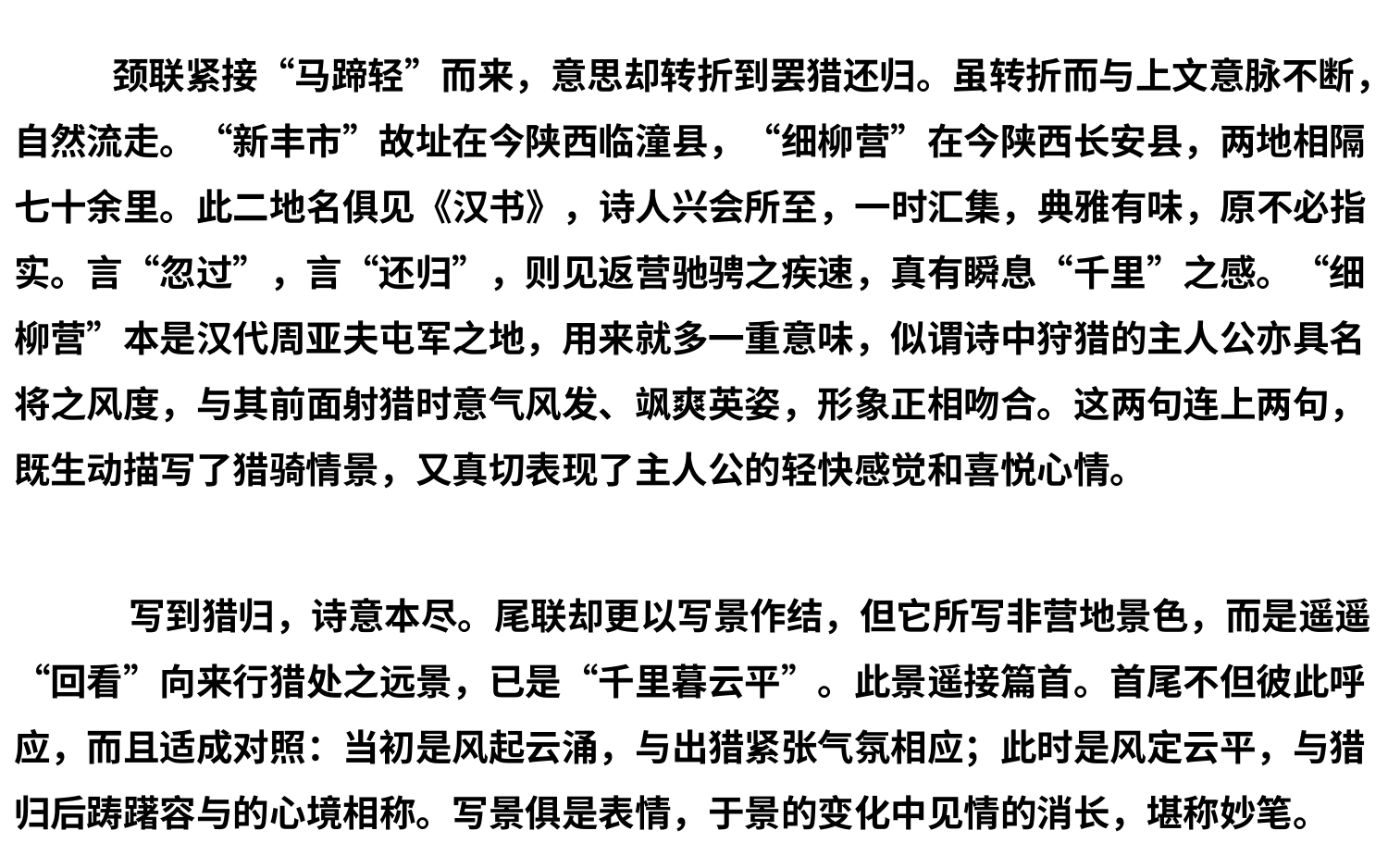

颈联紧接“马蹄轻”而来，意思却转折到罢猎还归。虽转折而与上文意脉不断，自然流走。“新丰市”故址在今陕西临潼县，“细柳营”在今陕西长安县，两地相隔七十余里。此二地名俱见《汉书》，诗人兴会所至，一时汇集，典雅有味，原不必指实。言“忽过”，言“还归”，则见返营驰骋之疾速，真有瞬息“千里”之感。“细柳营”本是汉代周亚夫屯军之地，用来就多一重意味，似谓诗中狩猎的主人公亦具名将之风度，与其前面射猎时意气风发、飒爽英姿，形象正相吻合。这两句连上两句，既生动描写了猎骑情景，又真切表现了主人公的轻快感觉和喜悦心情。

             写到猎归，诗意本尽。尾联却更以写景作结，但它所写非营地景色，而是遥遥“回看”向来行猎处之远景，已是“千里暮云平”。此景遥接篇首。首尾不但彼此呼应，而且适成对照：当初是风起云涌，与出猎紧张气氛相应；此时是风定云平，与猎归后踌躇容与的心境相称。写景俱是表情，于景的变化中见情的消长，堪称妙笔。